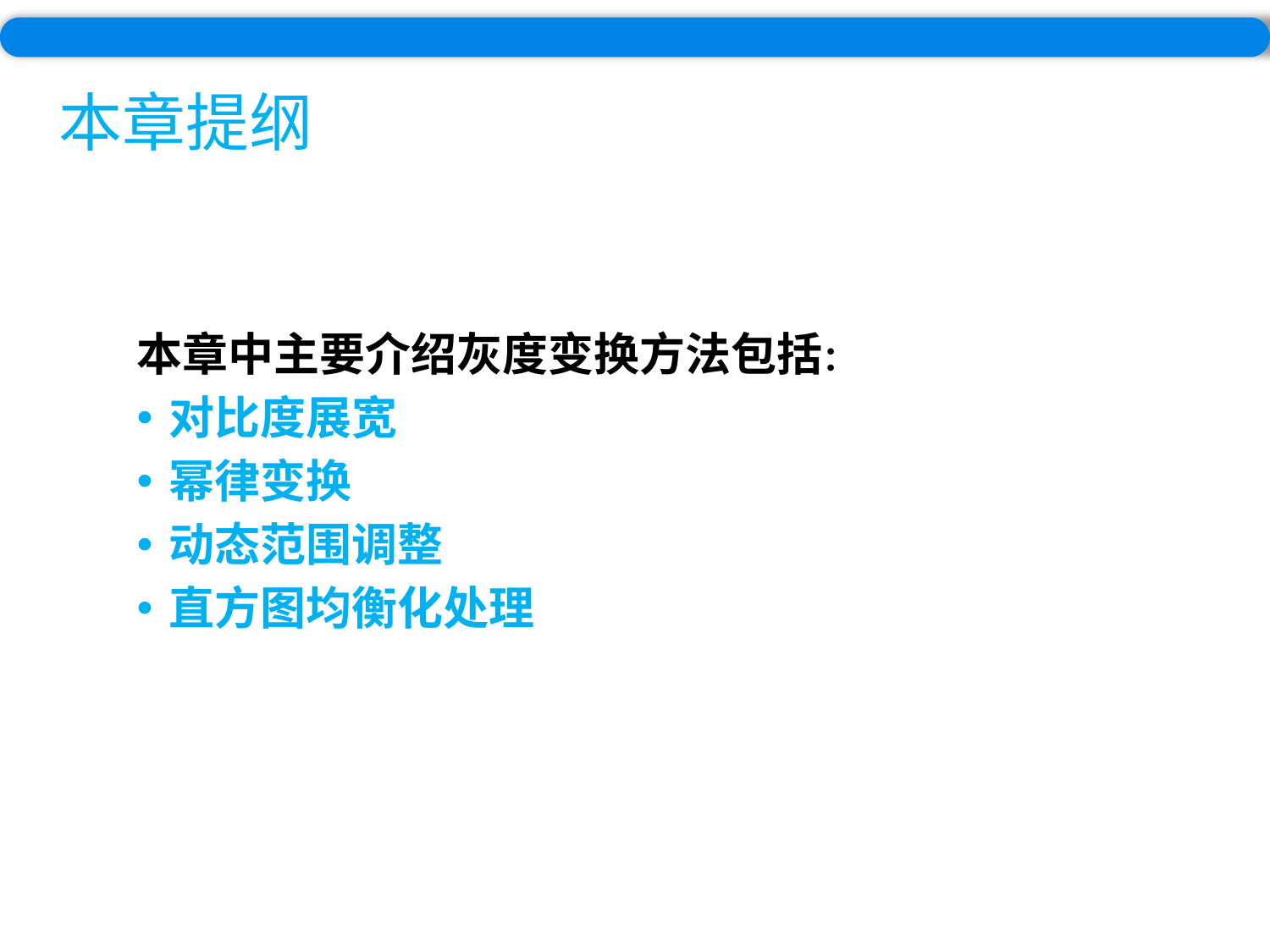

本章提纲

本章中主要介绍灰度变换方法包括：
 对比度展宽
 幂律变换
 动态范围调整
 直方图均衡化处理